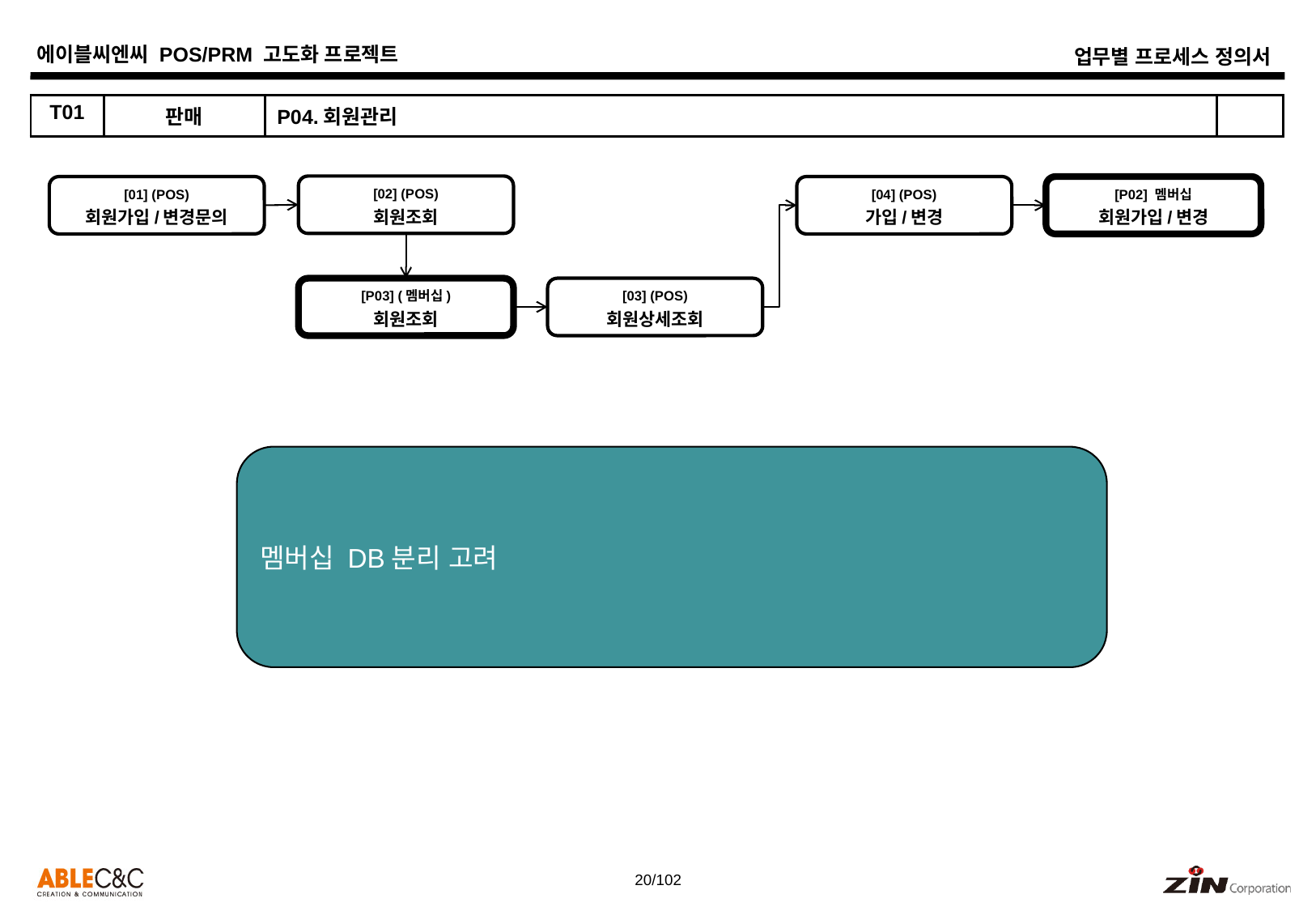

| T01 | 판매 | P04.회원관리 |  |
| --- | --- | --- | --- |
[02] (POS)
회원조회
[01] (POS)
회원가입/변경문의
[04] (POS)
가입/변경
[P02] 멤버십
회원가입/변경
[P03] (멤버십)
회원조회
[03] (POS)
회원상세조회
멤버십 DB분리 고려